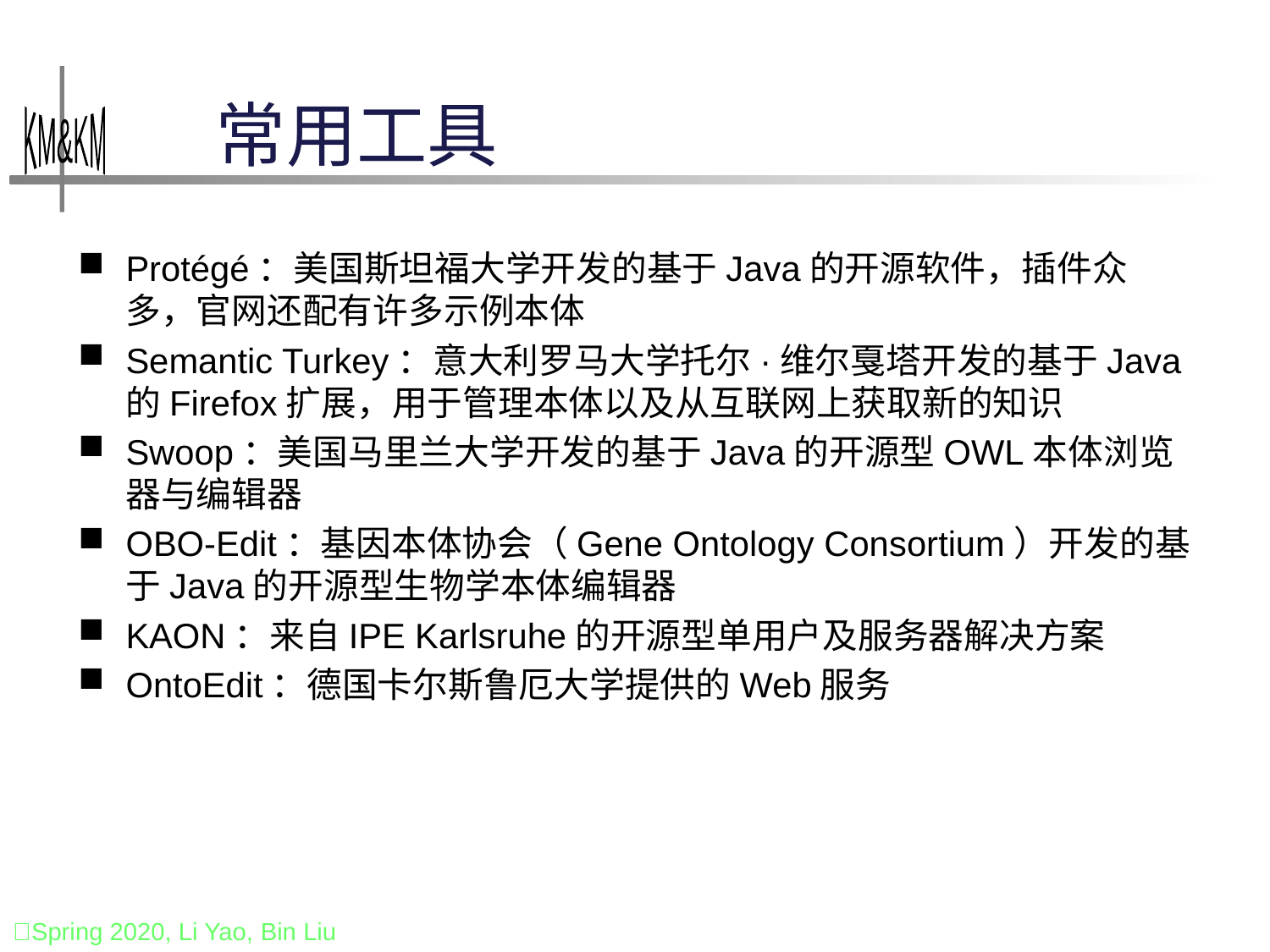

# 常用工具
Protégé：美国斯坦福大学开发的基于Java的开源软件，插件众多，官网还配有许多示例本体
Semantic Turkey：意大利罗马大学托尔·维尔戛塔开发的基于Java的Firefox扩展，用于管理本体以及从互联网上获取新的知识
Swoop：美国马里兰大学开发的基于Java的开源型OWL本体浏览器与编辑器
OBO-Edit：基因本体协会（Gene Ontology Consortium）开发的基于Java的开源型生物学本体编辑器
KAON：来自IPE Karlsruhe的开源型单用户及服务器解决方案
OntoEdit：德国卡尔斯鲁厄大学提供的Web服务